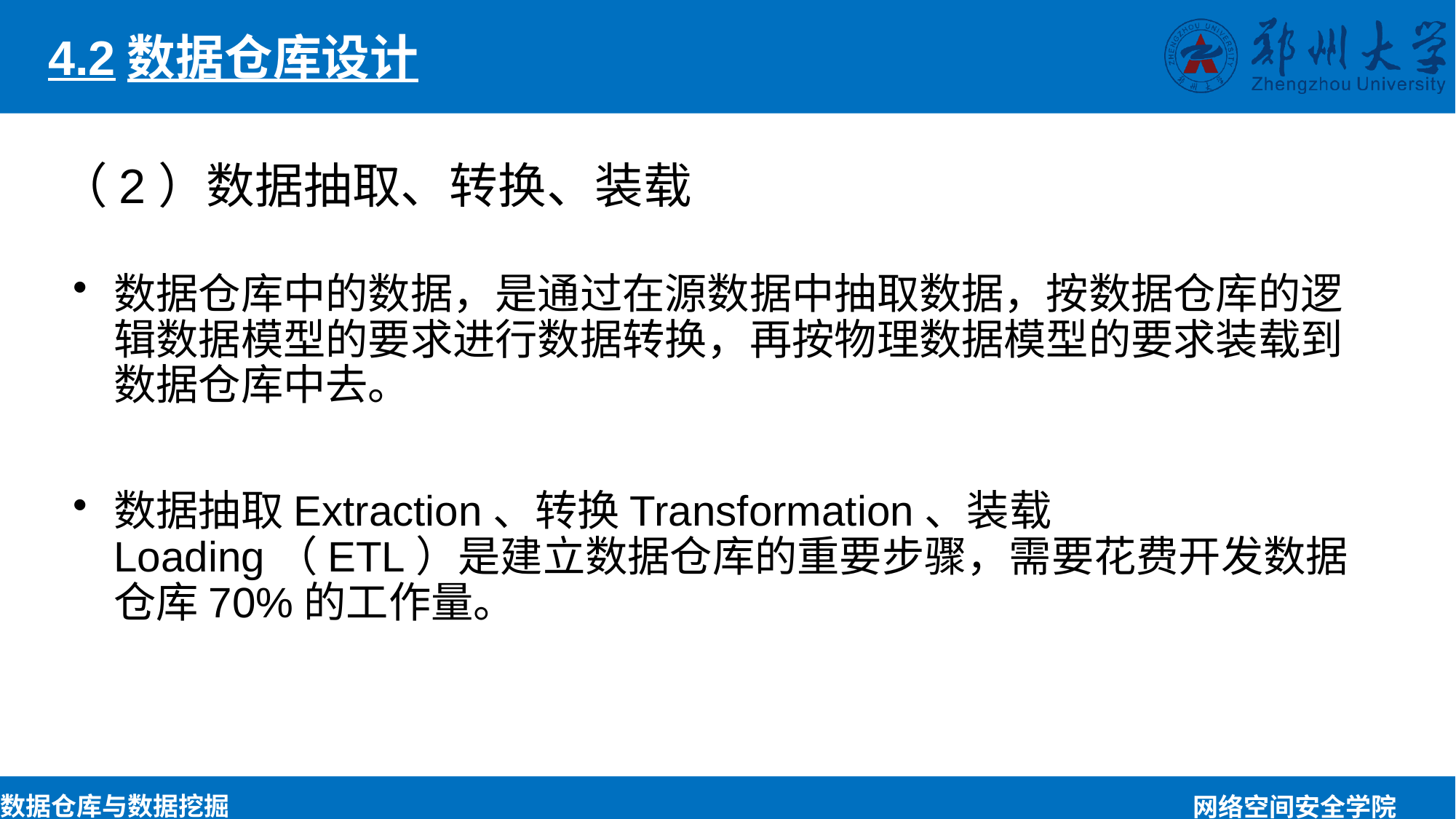

4.2数据仓库设计
（2）数据抽取、转换、装载
数据仓库中的数据，是通过在源数据中抽取数据，按数据仓库的逻辑数据模型的要求进行数据转换，再按物理数据模型的要求装载到数据仓库中去。

数据抽取Extraction、转换Transformation、装载Loading（ETL）是建立数据仓库的重要步骤，需要花费开发数据仓库70%的工作量。